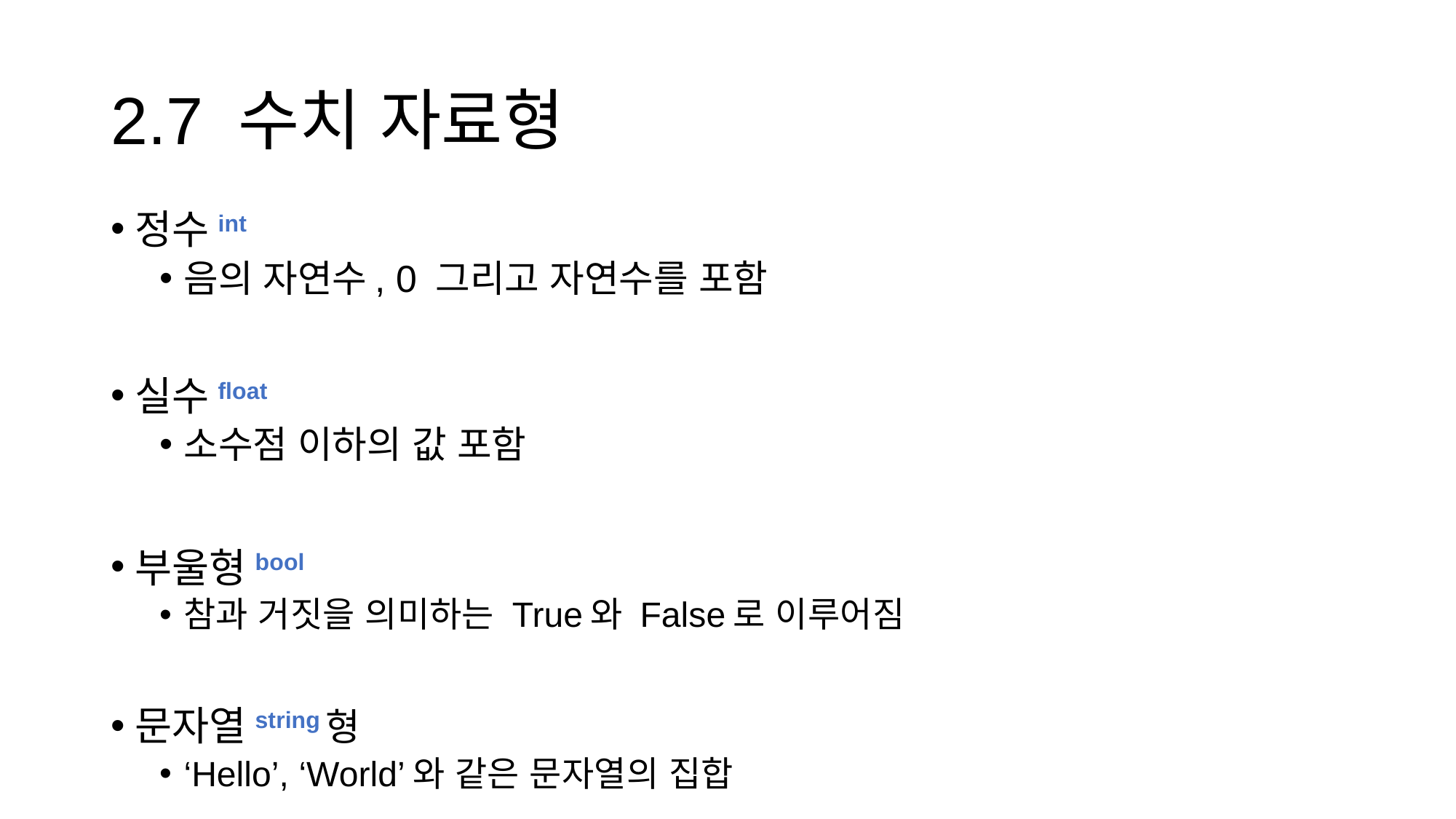

# 2.7 수치 자료형
정수int
음의 자연수, 0 그리고 자연수를 포함

실수float
소수점 이하의 값 포함

부울형bool
참과 거짓을 의미하는 True와 False로 이루어짐

문자열string형
‘Hello’, ‘World’와 같은 문자열의 집합